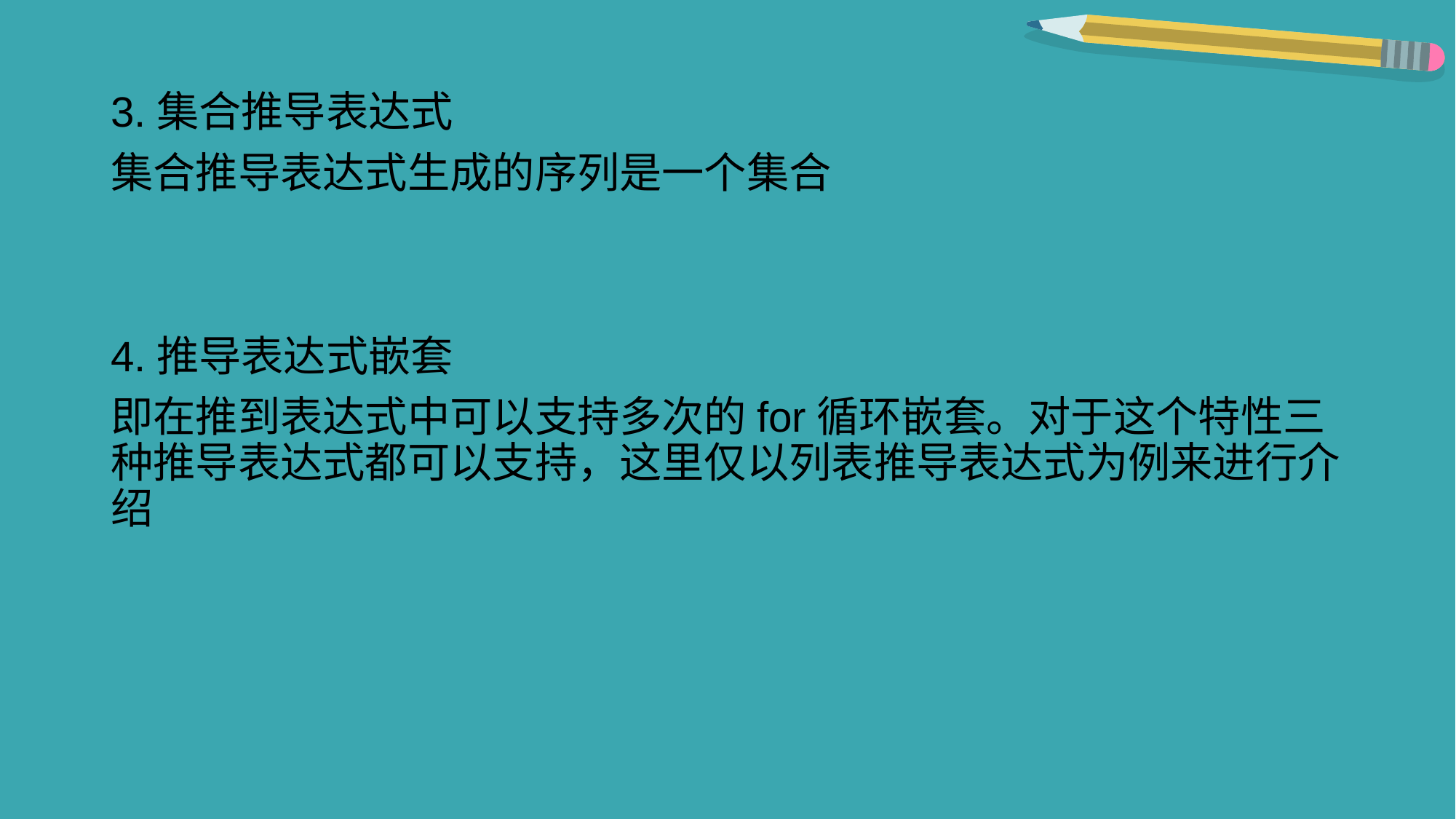

3.集合推导表达式
集合推导表达式生成的序列是一个集合

4.推导表达式嵌套
即在推到表达式中可以支持多次的for循环嵌套。对于这个特性三种推导表达式都可以支持，这里仅以列表推导表达式为例来进行介绍